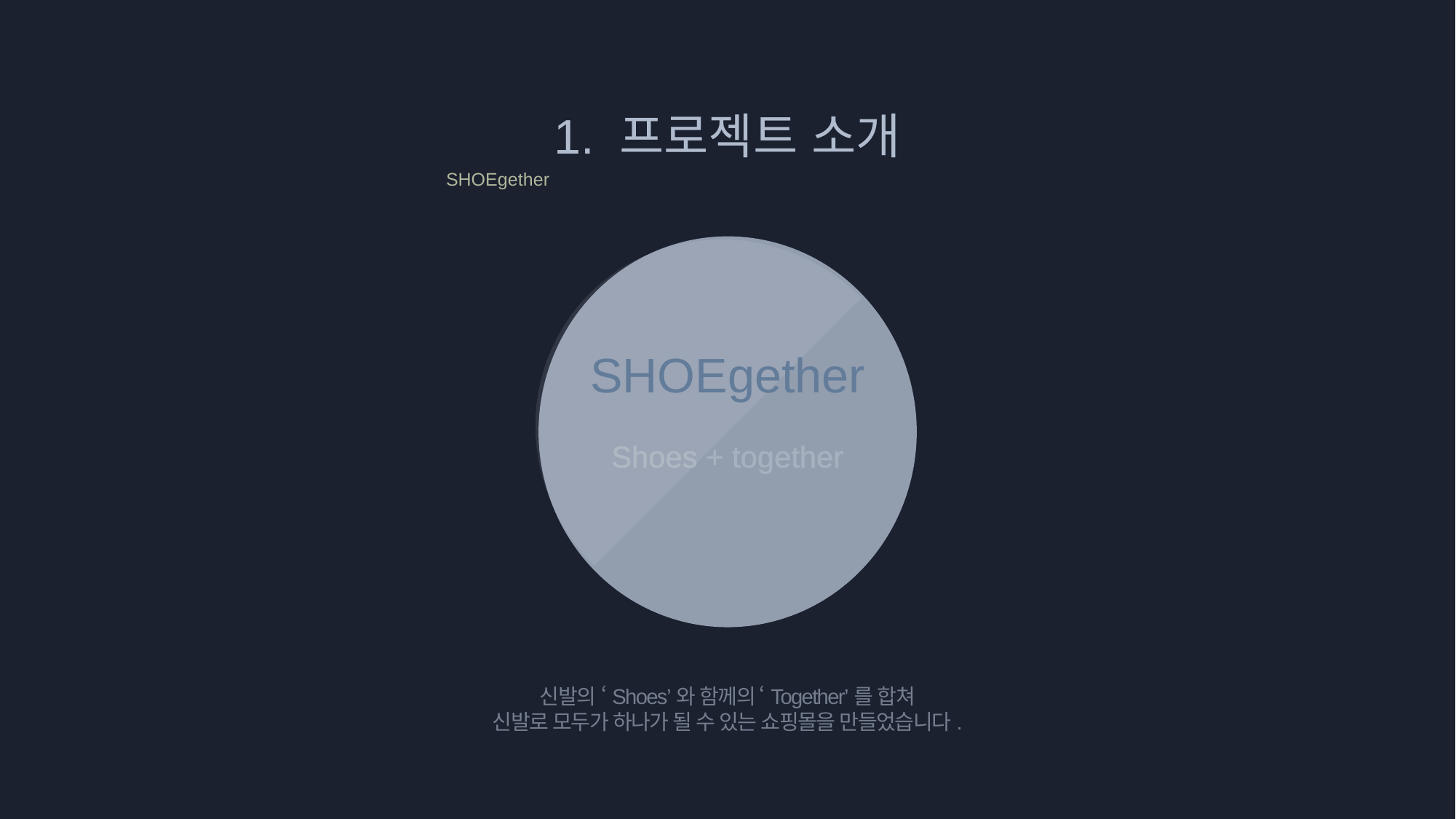

1. 프로젝트 소개
SHOEgether

SHOEgether
Shoes + together

신발의 ‘Shoes’와 함께의 ‘Together’를 합쳐
신발로 모두가 하나가 될 수 있는 쇼핑몰을 만들었습니다.